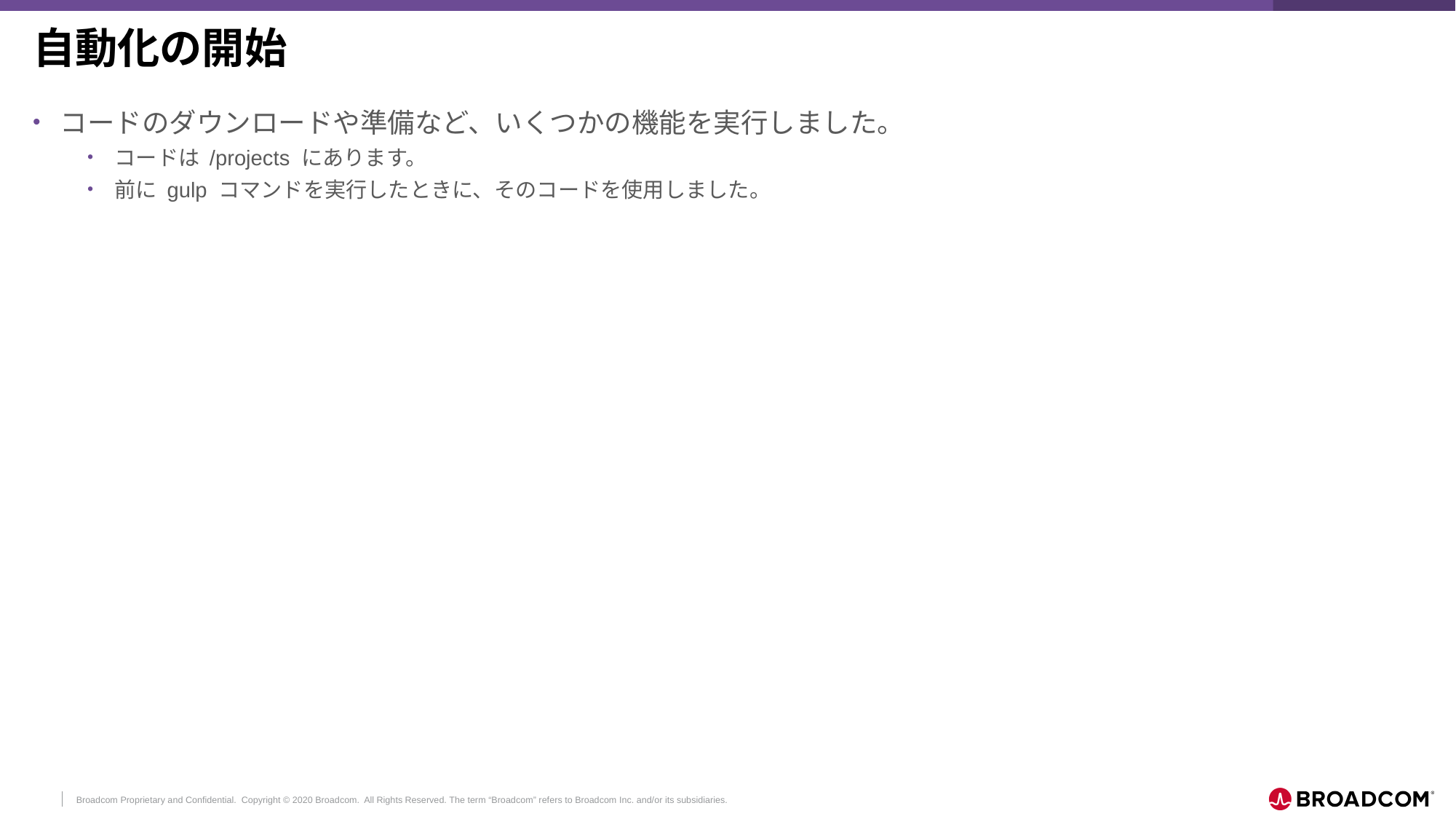

# 自動化の開始
コードのダウンロードや準備など、いくつかの機能を実行しました。
コードは /projects にあります。
前に gulp コマンドを実行したときに、そのコードを使用しました。